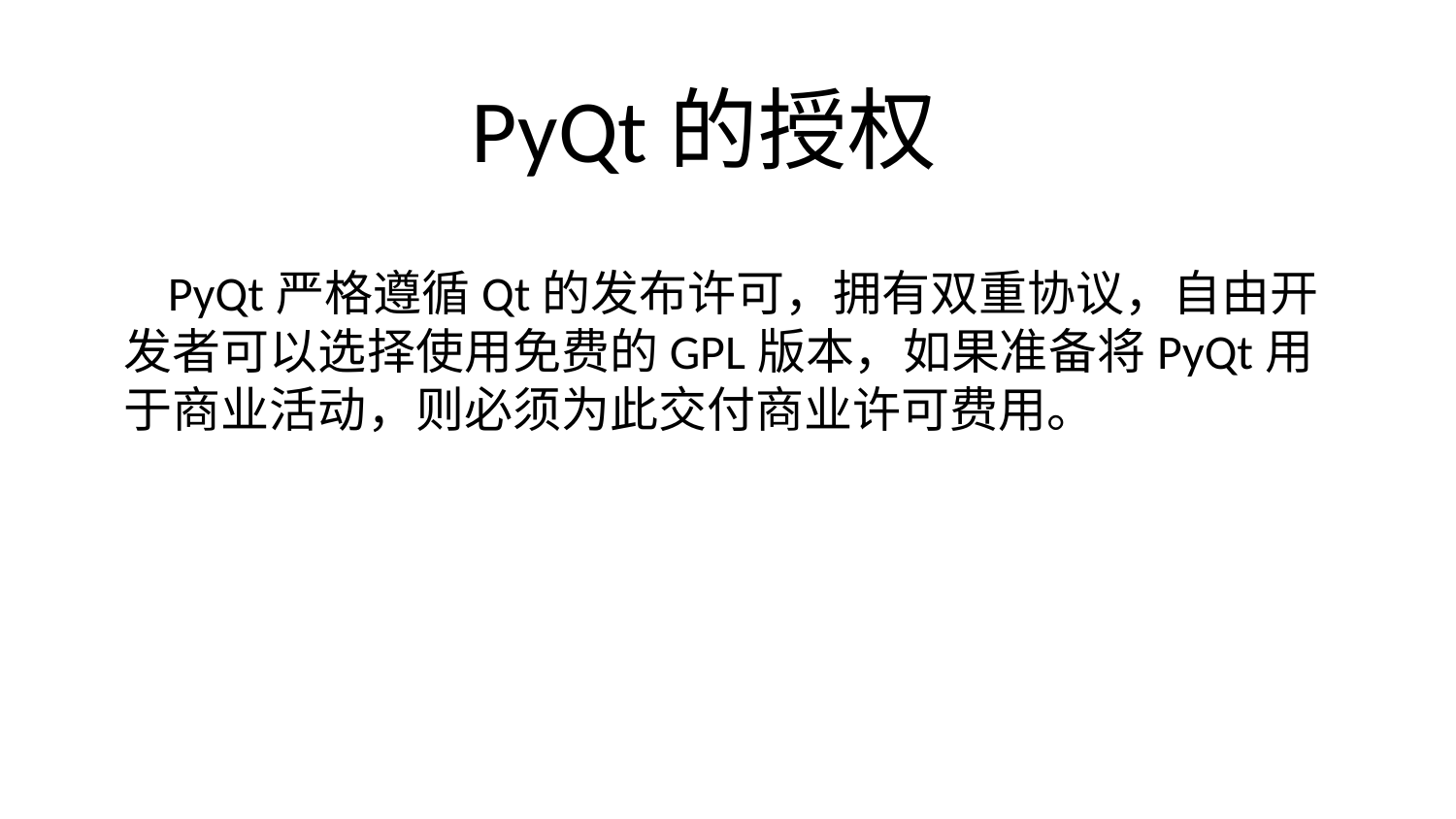

# PyQt的授权
    PyQt严格遵循Qt的发布许可，拥有双重协议，自由开发者可以选择使用免费的GPL版本，如果准备将PyQt用于商业活动，则必须为此交付商业许可费用。